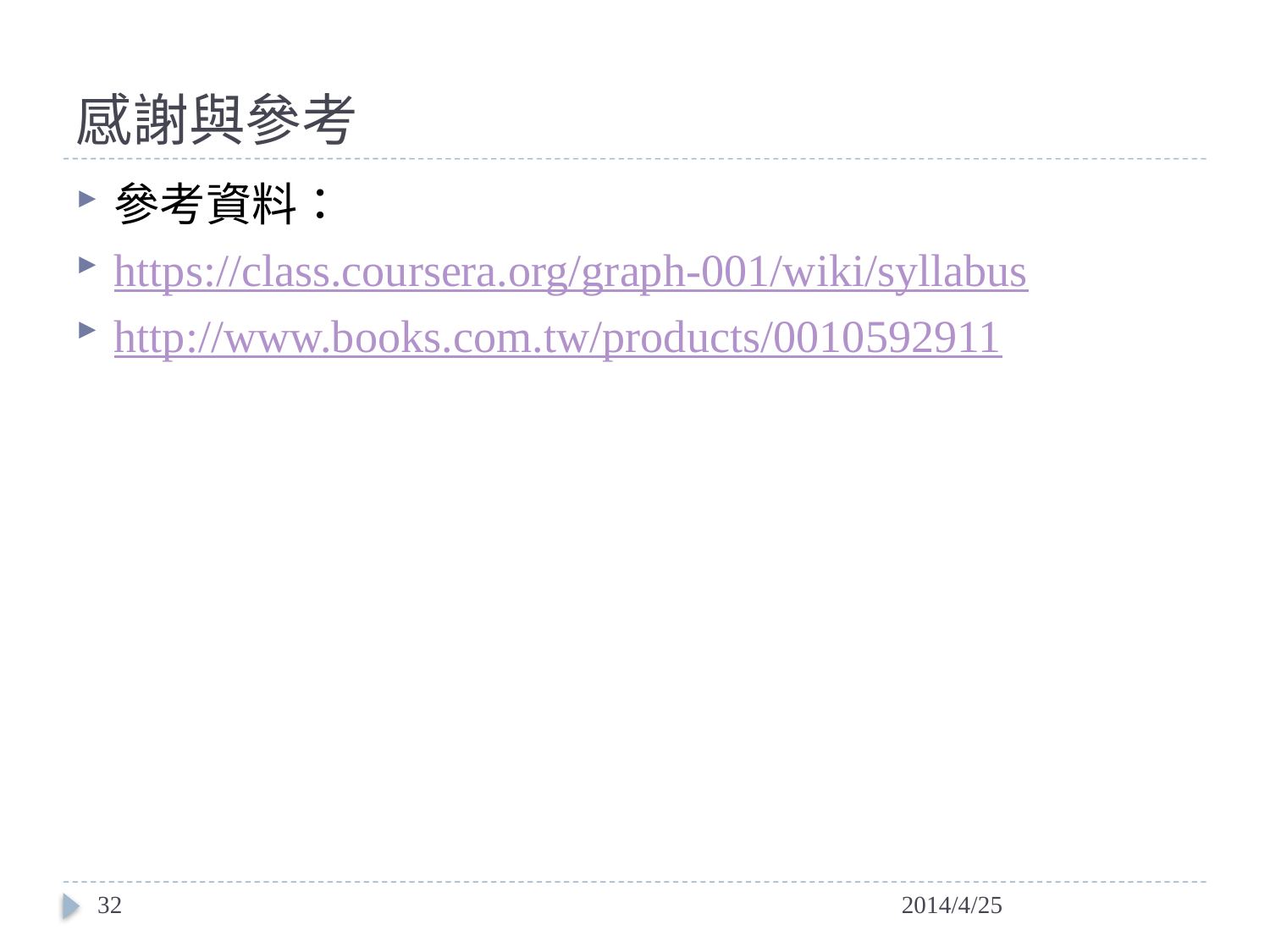

# 感謝與參考
參考資料：
https://class.coursera.org/graph-001/wiki/syllabus
http://www.books.com.tw/products/0010592911

32
2014/4/25